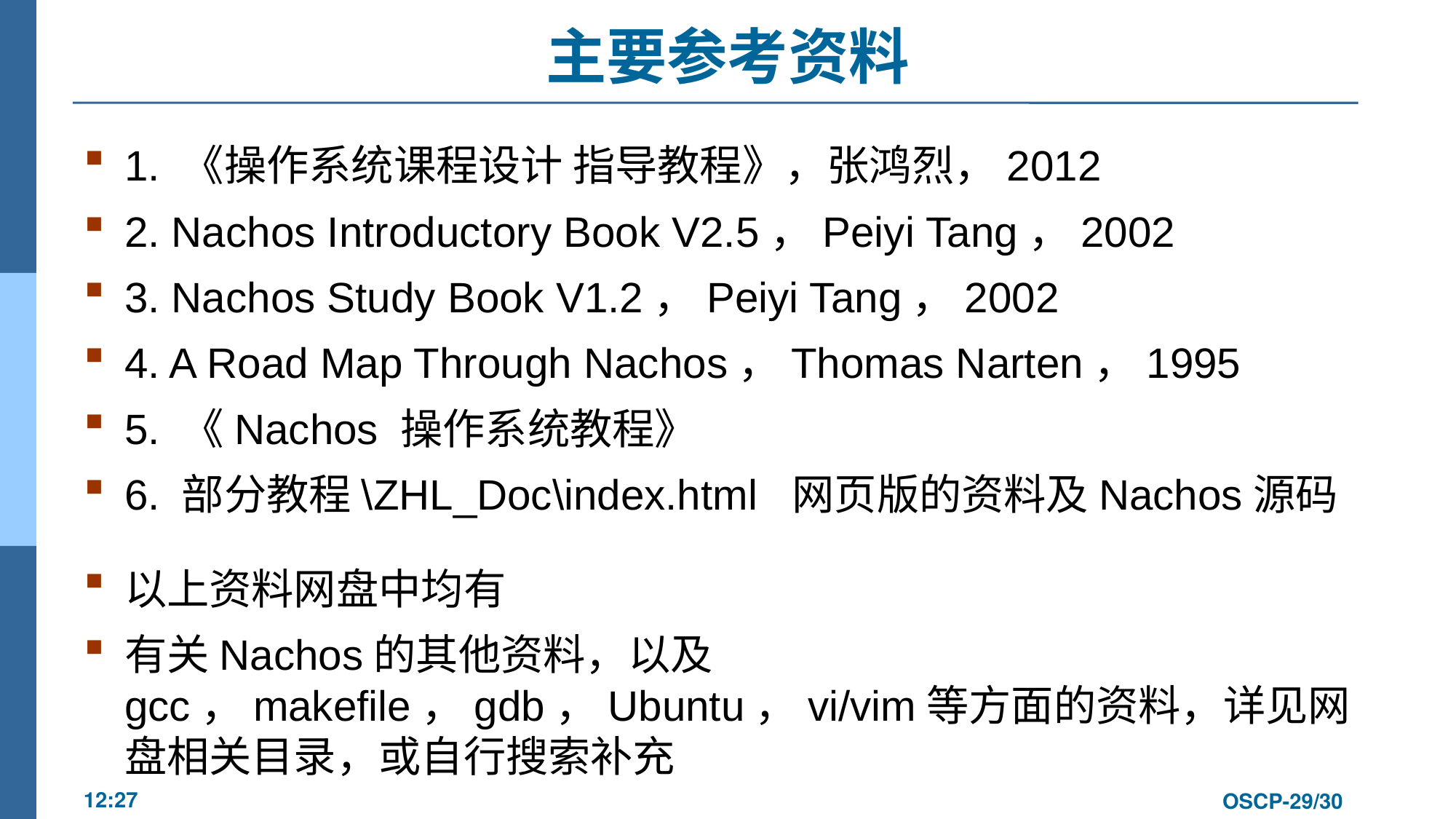

# 主要参考资料
1. 《操作系统课程设计 指导教程》，张鸿烈，2012
2. Nachos Introductory Book V2.5，Peiyi Tang，2002
3. Nachos Study Book V1.2，Peiyi Tang，2002
4. A Road Map Through Nachos，Thomas Narten，1995
5. 《Nachos 操作系统教程》
6. 部分教程\ZHL_Doc\index.html  网页版的资料及Nachos源码

以上资料网盘中均有
有关Nachos的其他资料，以及gcc，makefile，gdb，Ubuntu，vi/vim等方面的资料，详见网盘相关目录，或自行搜索补充